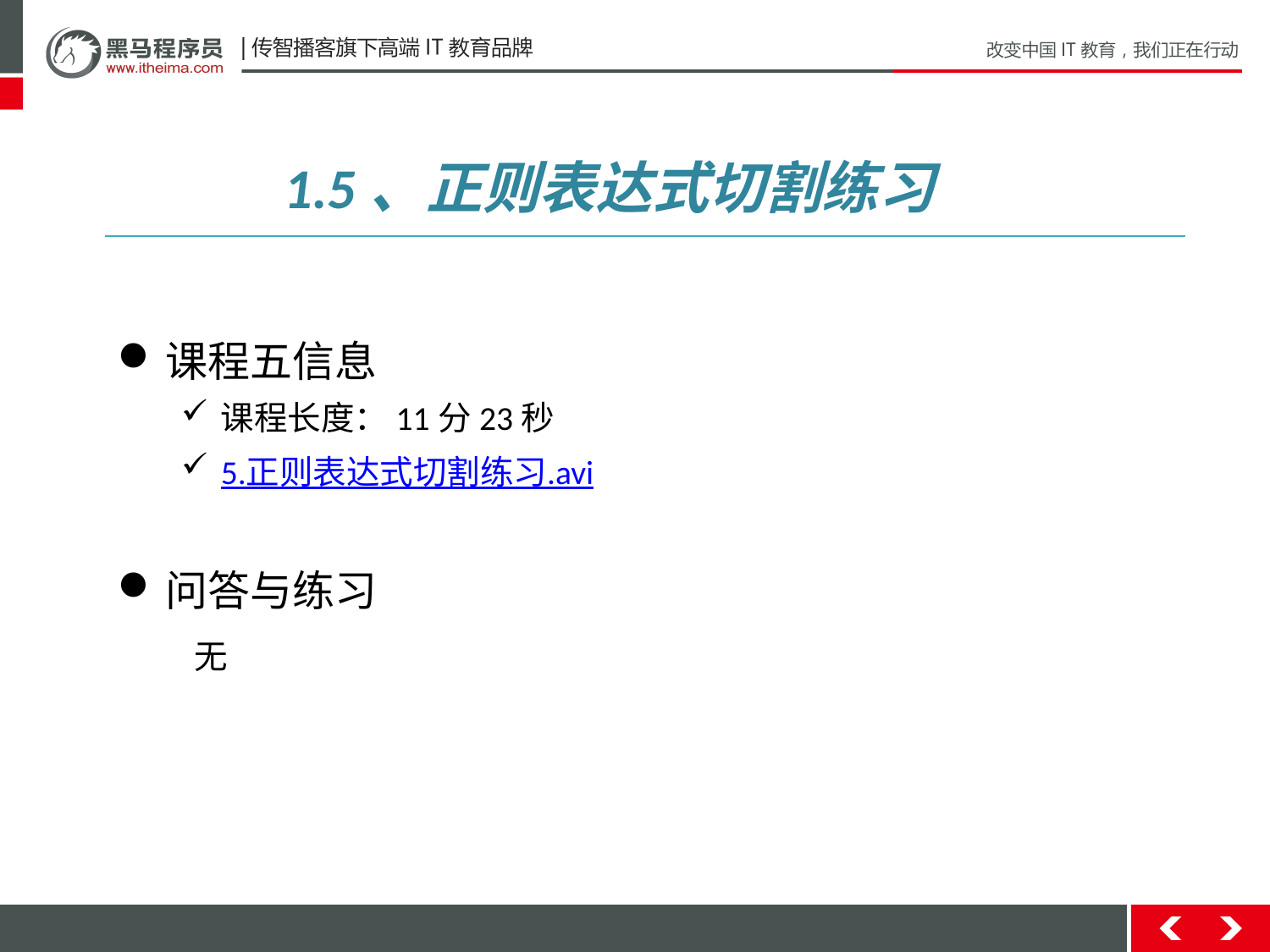

1.5、正则表达式切割练习

课程五信息
课程长度：11分23秒
5.正则表达式切割练习.avi

问答与练习
       无